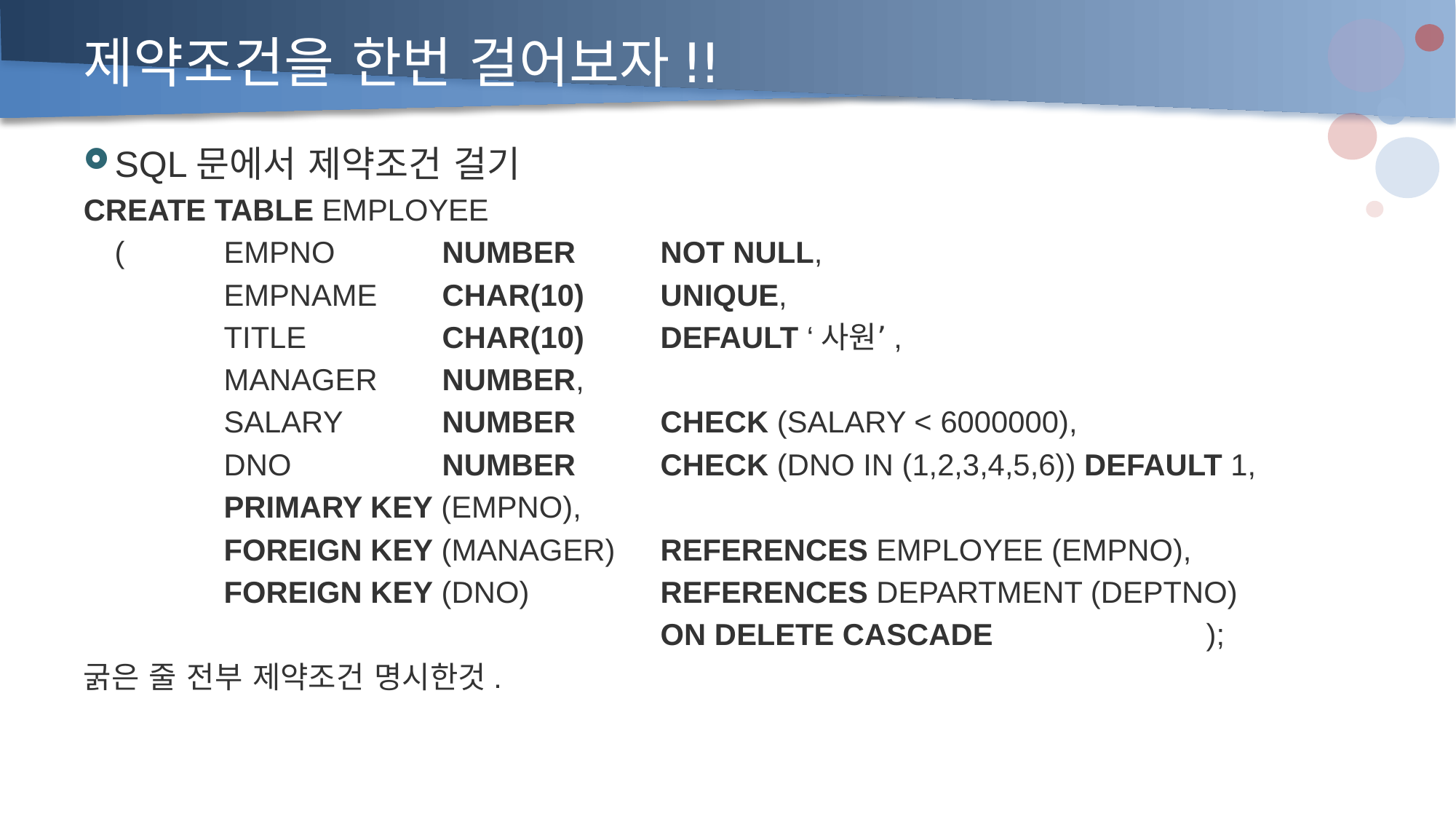

제약조건을 한번 걸어보자!!
SQL문에서 제약조건 걸기
CREATE TABLE EMPLOYEE
	(	EMPNO	NUMBER	NOT NULL,
		EMPNAME	CHAR(10)	UNIQUE,
		TITLE		CHAR(10)	DEFAULT ‘사원’,
		MANAGER 	NUMBER,
		SALARY 	NUMBER	CHECK (SALARY < 6000000),
		DNO		NUMBER	CHECK (DNO IN (1,2,3,4,5,6)) DEFAULT 1,
		PRIMARY KEY (EMPNO),
		FOREIGN KEY (MANAGER)	REFERENCES EMPLOYEE (EMPNO),
		FOREIGN KEY (DNO)		REFERENCES DEPARTMENT (DEPTNO)
						ON DELETE CASCADE		);
굵은 줄 전부 제약조건 명시한것.